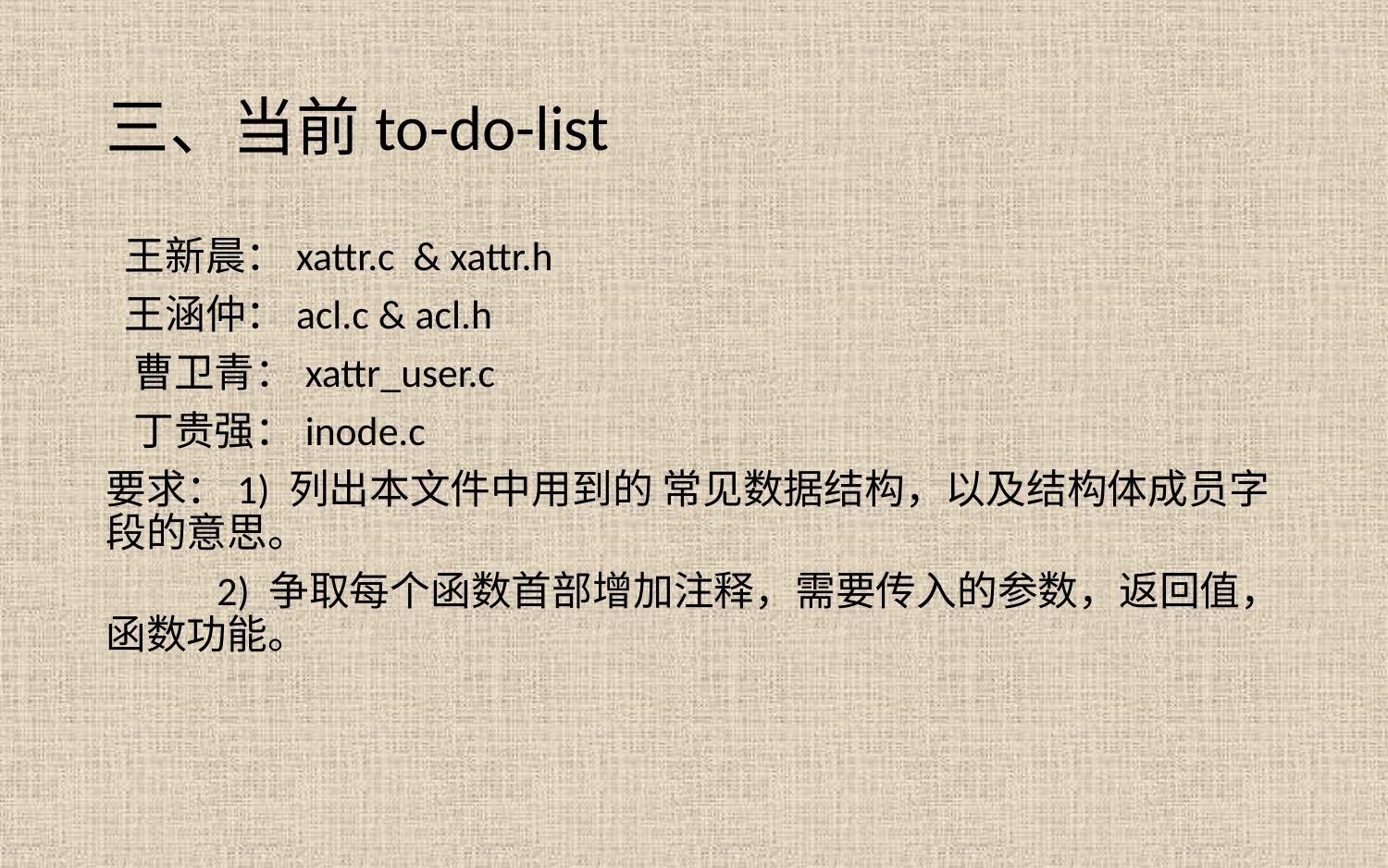

# 三、当前to-do-list
 王新晨：xattr.c  & xattr.h
 王涵仲：acl.c & acl.h
  曹卫青：xattr_user.c
  丁贵强：inode.c
要求：1) 列出本文件中用到的 常见数据结构，以及结构体成员字段的意思。
            2) 争取每个函数首部增加注释，需要传入的参数，返回值，函数功能。